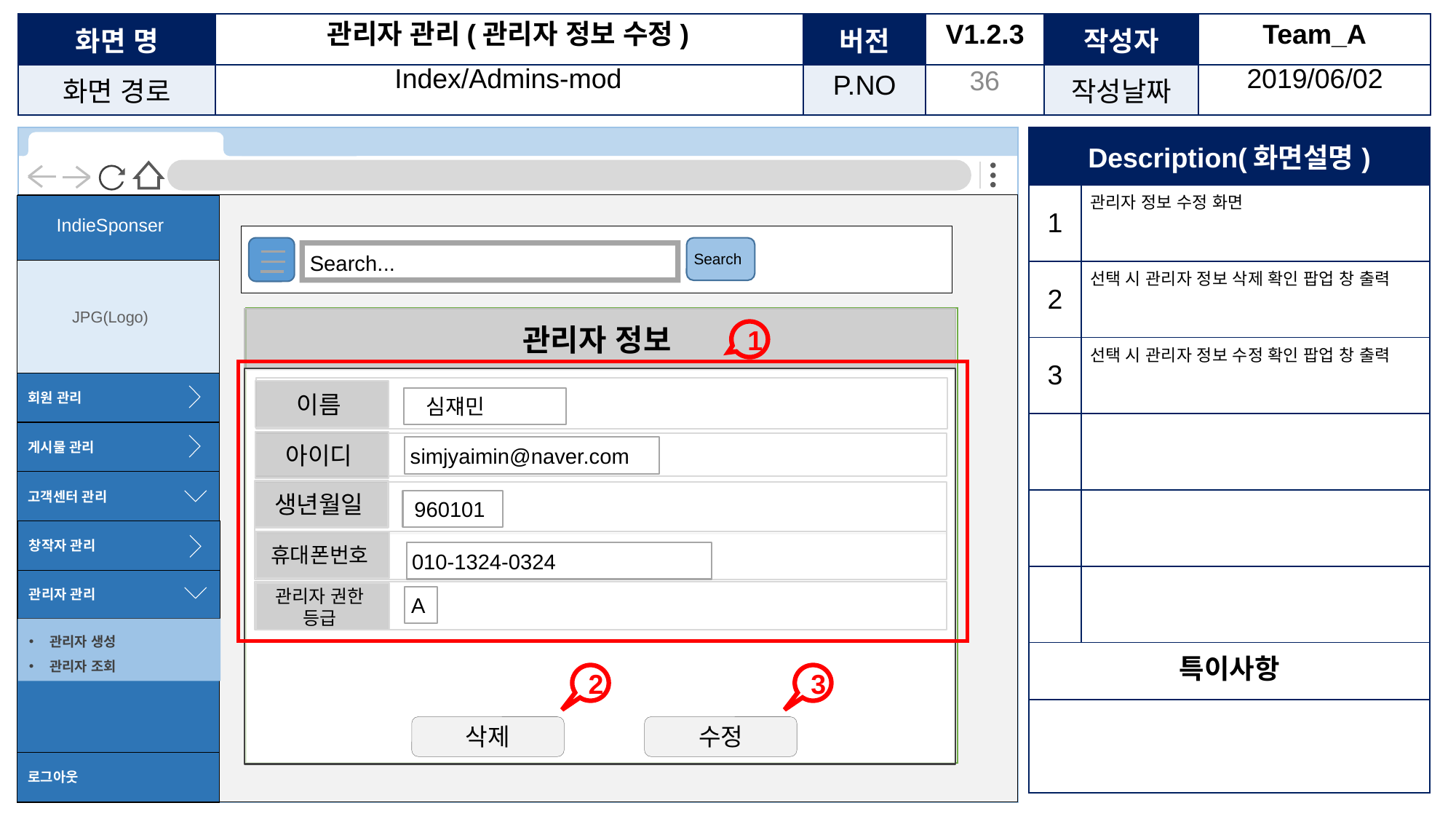

관리자 관리(관리자 정보 수정)
36
Index/Admins-mod
2019/06/02
| Description(화면설명) |  |
| --- | --- |
| 1 | 관리자 정보 수정 화면 |
| 2 | 선택 시 관리자 정보 삭제 확인 팝업 창 출력 |
| 3 | 선택 시 관리자 정보 수정 확인 팝업 창 출력 |
|  |  |
|  |  |
|  |  |
| 특이사항 |  |
|  |  |

Search

Search...

관리자 정보

이름
  심쟤민
아이디

simjyaimin@naver.com
생년월일

 960101
휴대폰번호

010-1324-0324

관리자 권한 등급
A
1

2
3
삭제
수정